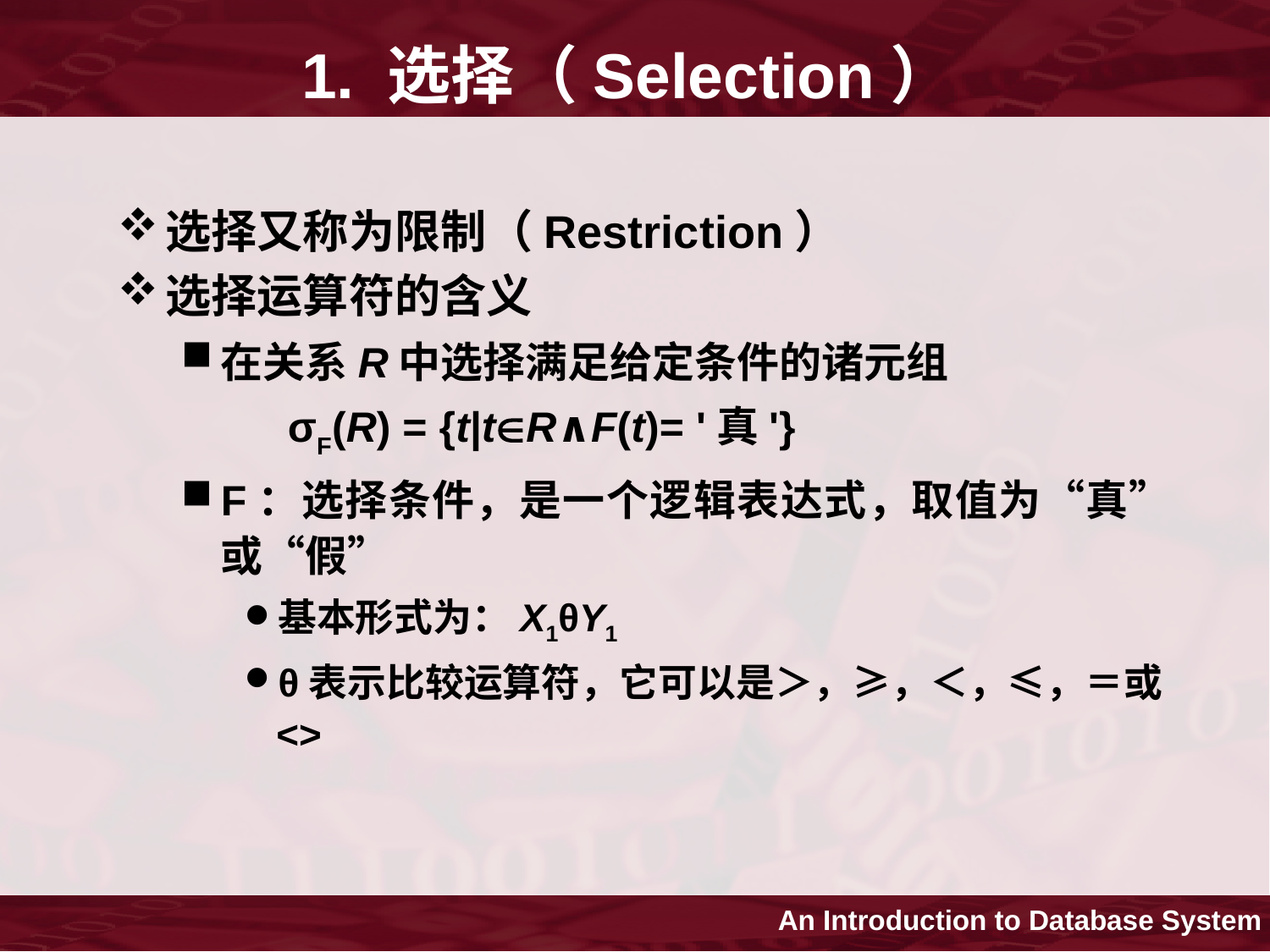

# 1. 选择（Selection）
选择又称为限制（Restriction）
选择运算符的含义
在关系R中选择满足给定条件的诸元组
         σF(R) = {t|t∈R∧F(t)= '真'}
F：选择条件，是一个逻辑表达式，取值为“真”或“假”
基本形式为：X1θY1
θ表示比较运算符，它可以是＞，≥，＜，≤，＝或<>